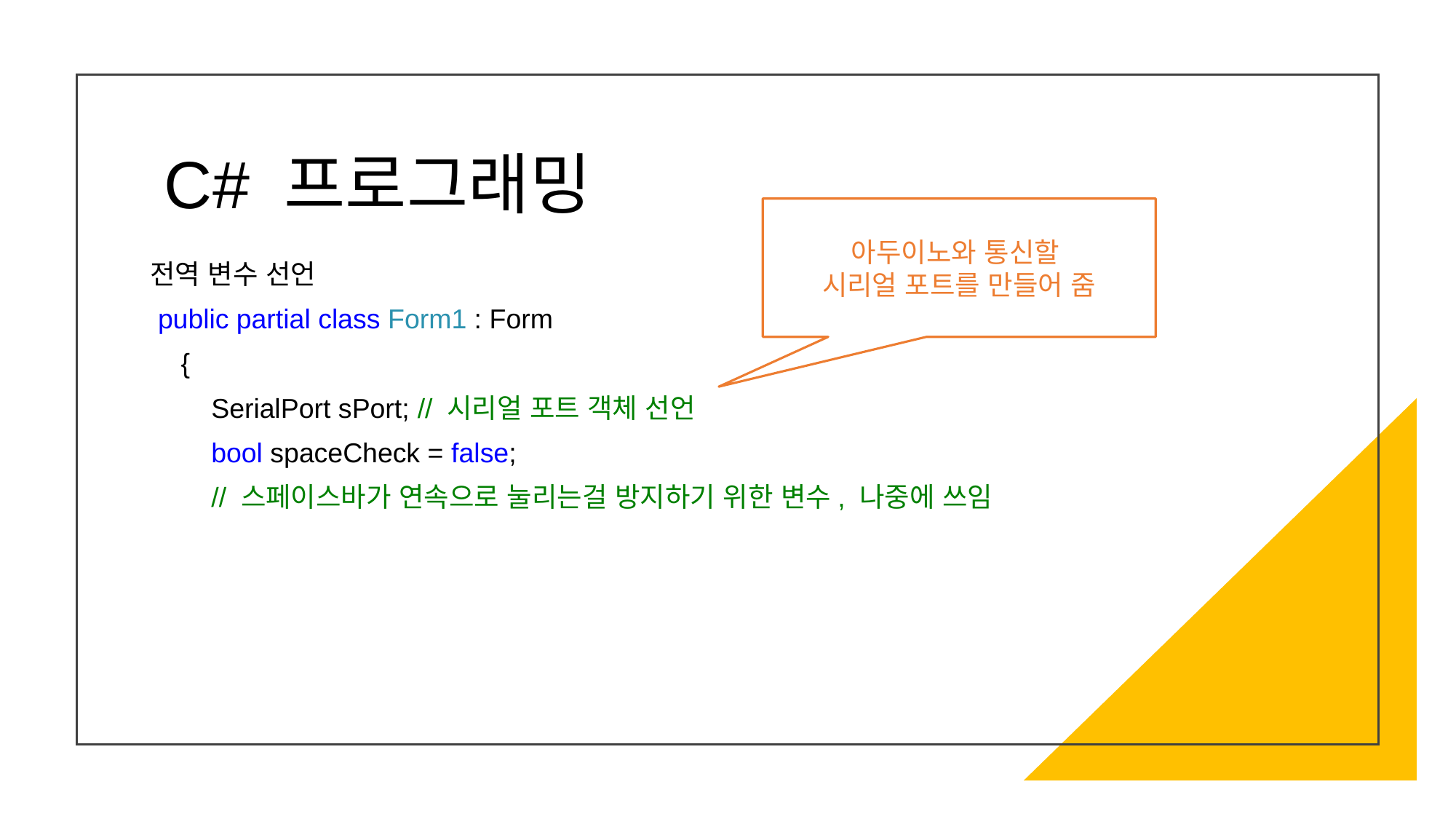

# C# 프로그래밍
아두이노와 통신할
시리얼 포트를 만들어 줌
전역 변수 선언
 public partial class Form1 : Form
    {
        SerialPort sPort; // 시리얼 포트 객체 선언
        bool spaceCheck = false;
        // 스페이스바가 연속으로 눌리는걸 방지하기 위한 변수, 나중에 쓰임